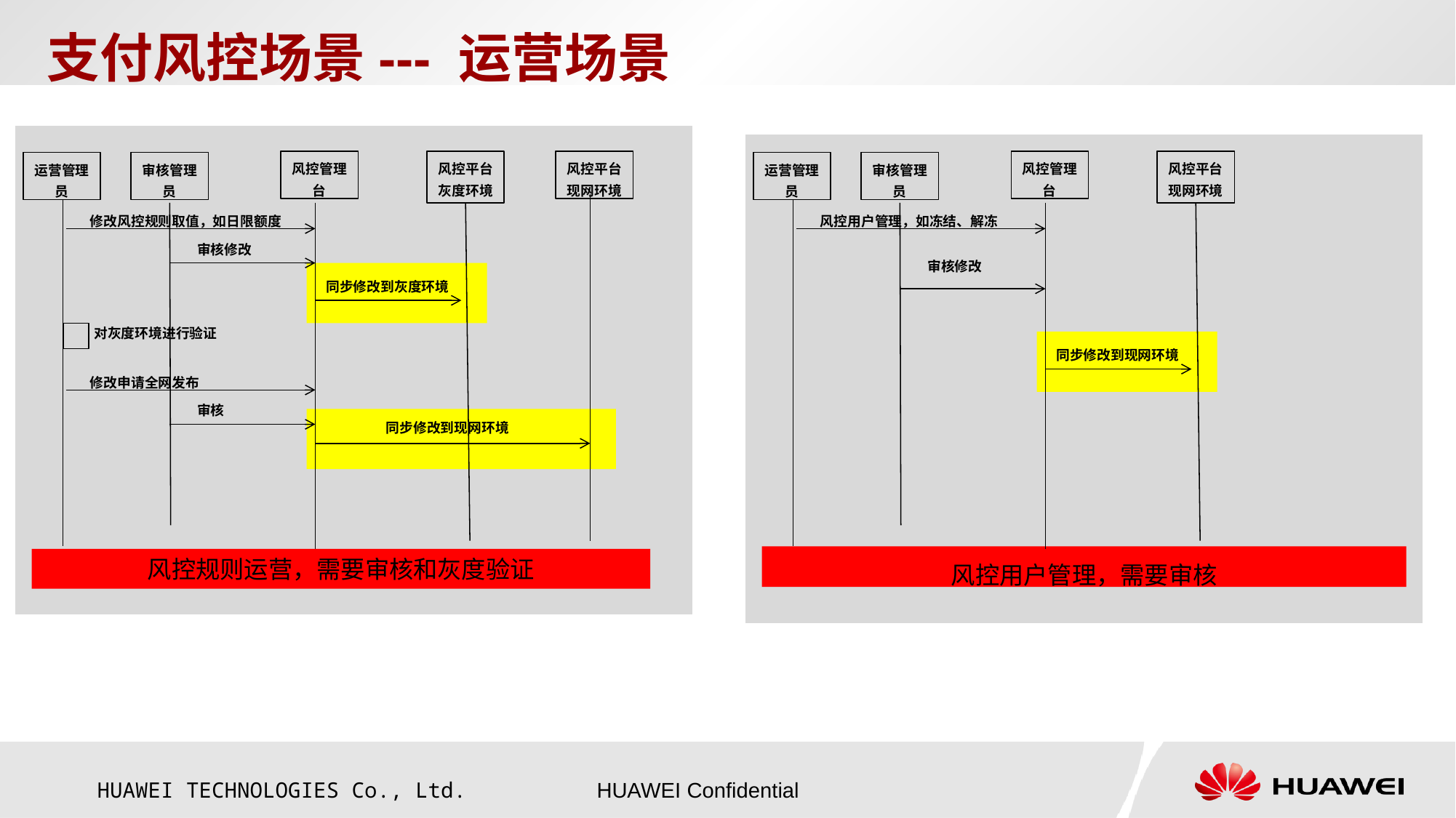

支付风控场景--- 运营场景

风控管理台
风控平台
灰度环境
风控平台
现网环境
风控管理台
风控平台
现网环境
运营管理员
审核管理员
运营管理员
审核管理员
修改风控规则取值，如日限额度
风控用户管理，如冻结、解冻
审核修改
审核修改

同步修改到灰度环境
对灰度环境进行验证

同步修改到现网环境
修改申请全网发布
审核

同步修改到现网环境
风控用户管理，需要审核
风控规则运营，需要审核和灰度验证